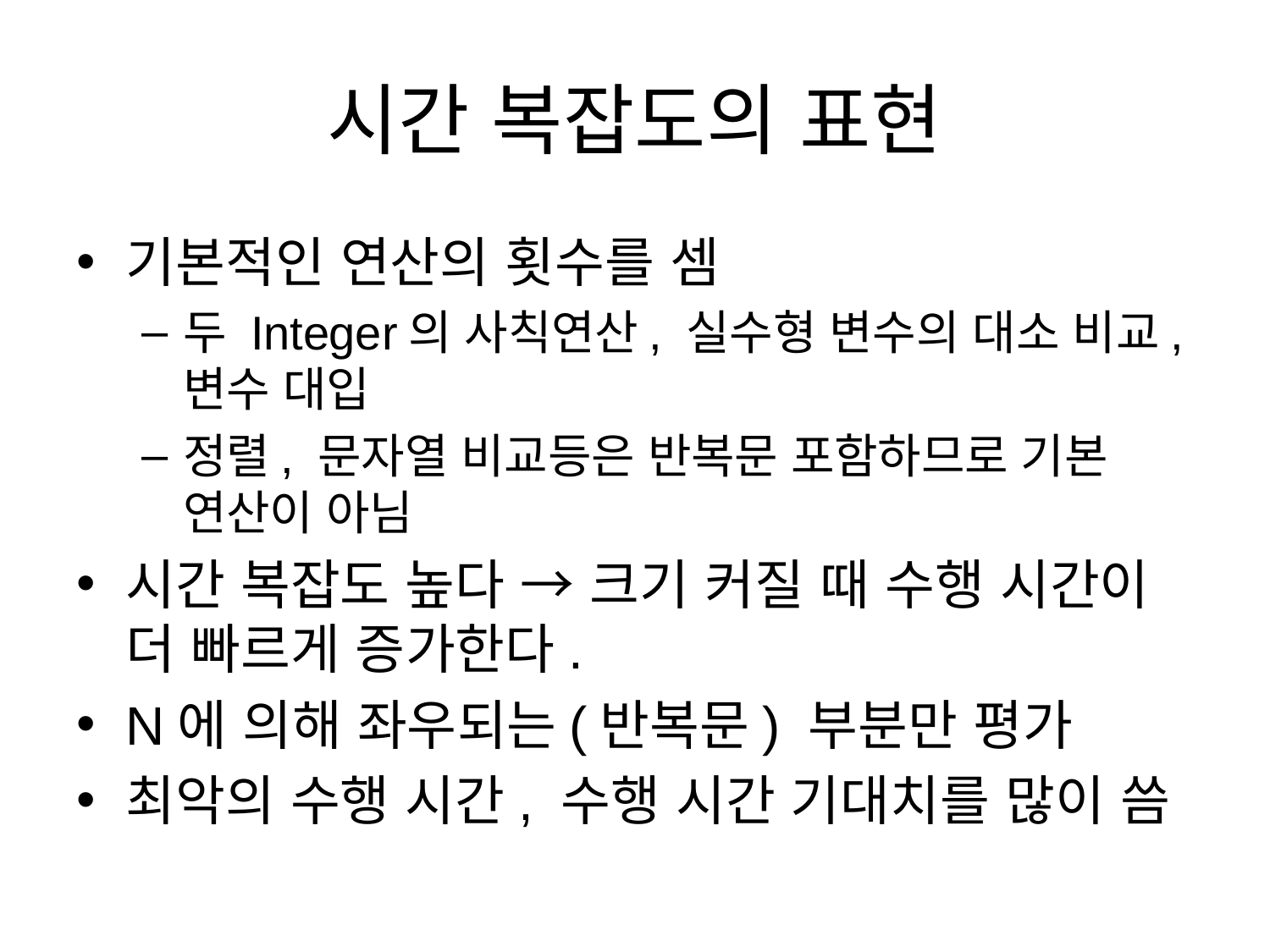

# 시간 복잡도의 표현
기본적인 연산의 횟수를 셈
두 Integer의 사칙연산, 실수형 변수의 대소 비교, 변수 대입
정렬, 문자열 비교등은 반복문 포함하므로 기본 연산이 아님
시간 복잡도 높다 → 크기 커질 때 수행 시간이 더 빠르게 증가한다.
N에 의해 좌우되는(반복문) 부분만 평가
최악의 수행 시간, 수행 시간 기대치를 많이 씀